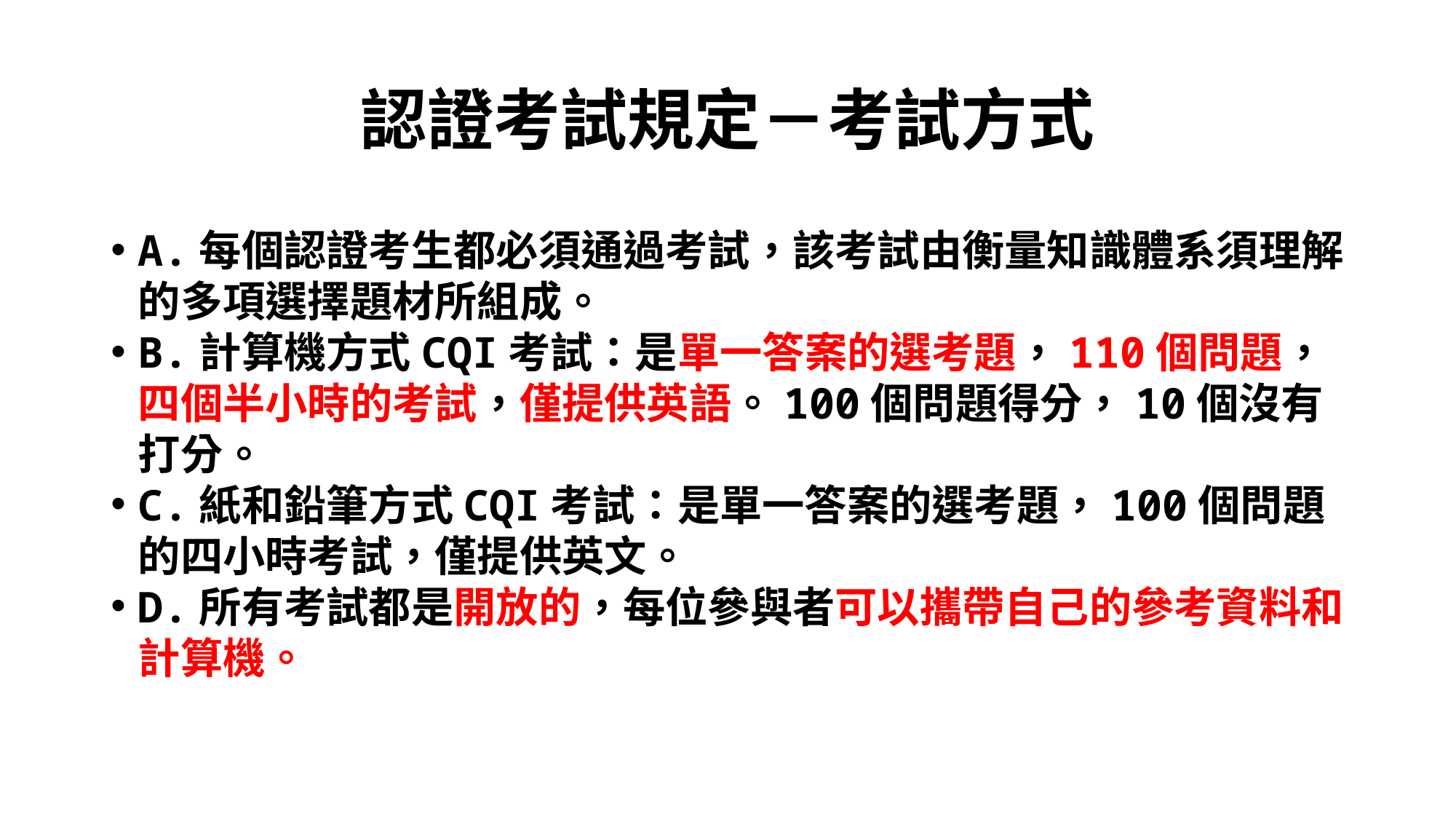

# 認證考試規定－考試方式
A.每個認證考生都必須通過考試，該考試由衡量知識體系須理解的多項選擇題材所組成。
B.計算機方式CQI考試：是單一答案的選考題，110個問題，四個半小時的考試，僅提供英語。100個問題得分，10個沒有打分。
C.紙和鉛筆方式CQI考試：是單一答案的選考題，100個問題的四小時考試，僅提供英文。
D.所有考試都是開放的，每位參與者可以攜帶自己的參考資料和計算機。